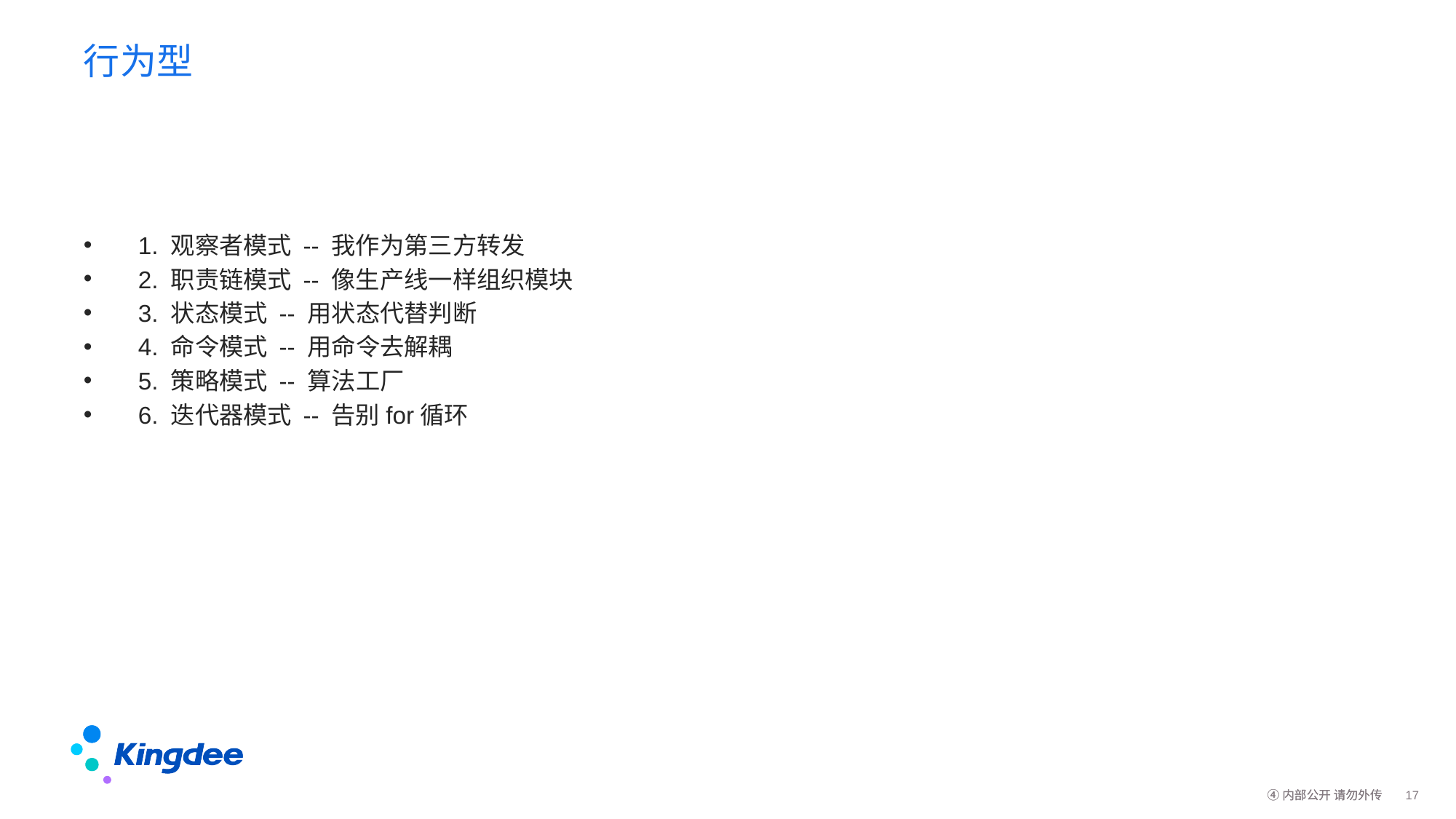

# 行为型
1. 观察者模式 -- 我作为第三方转发
2. 职责链模式 -- 像生产线一样组织模块
3. 状态模式 -- 用状态代替判断
4. 命令模式 -- 用命令去解耦
5. 策略模式 -- 算法工厂
6. 迭代器模式 -- 告别for循环